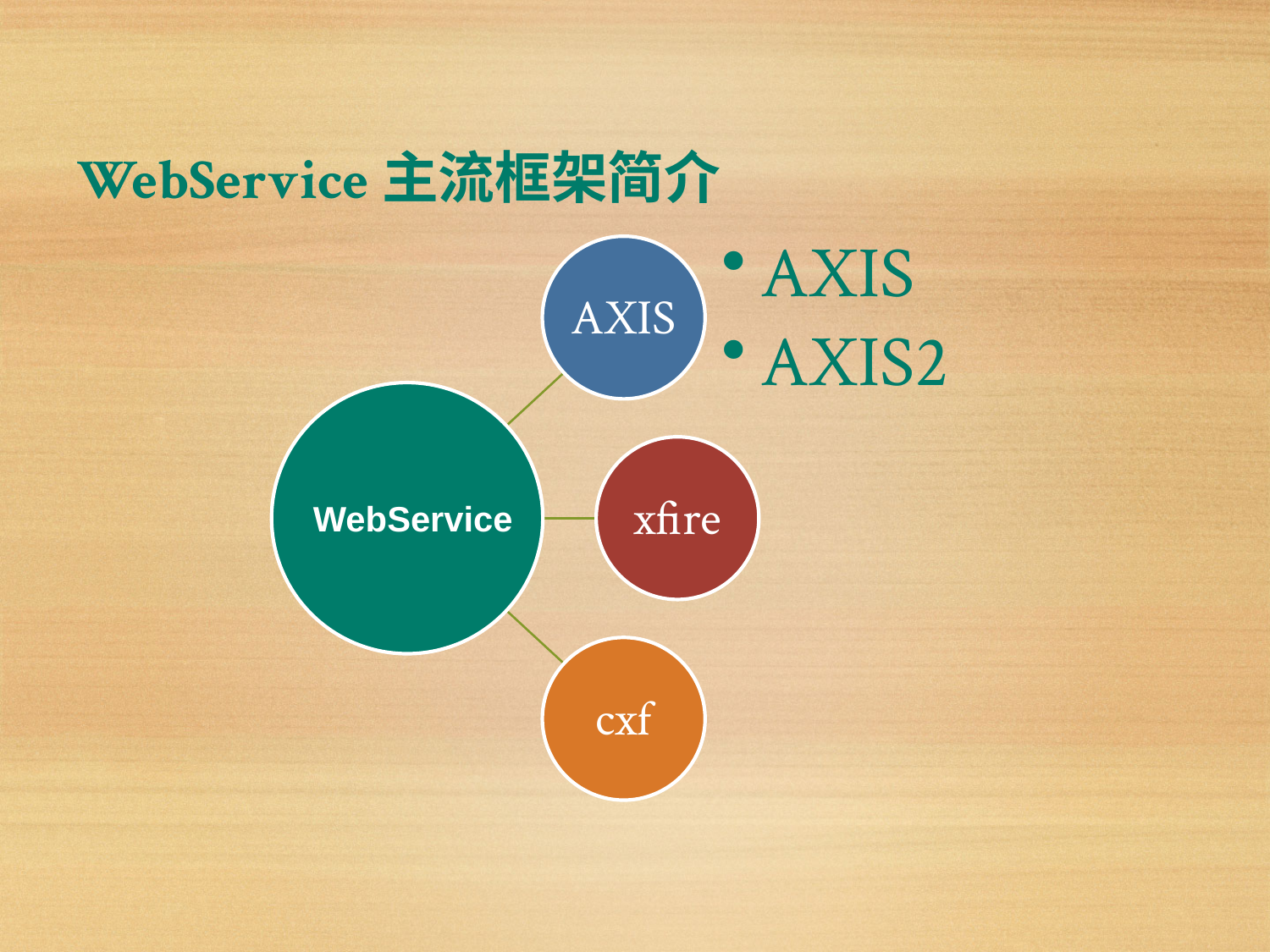

WebService主流框架简介
AXIS
AXIS
AXIS2
xfire
cxf
WebService